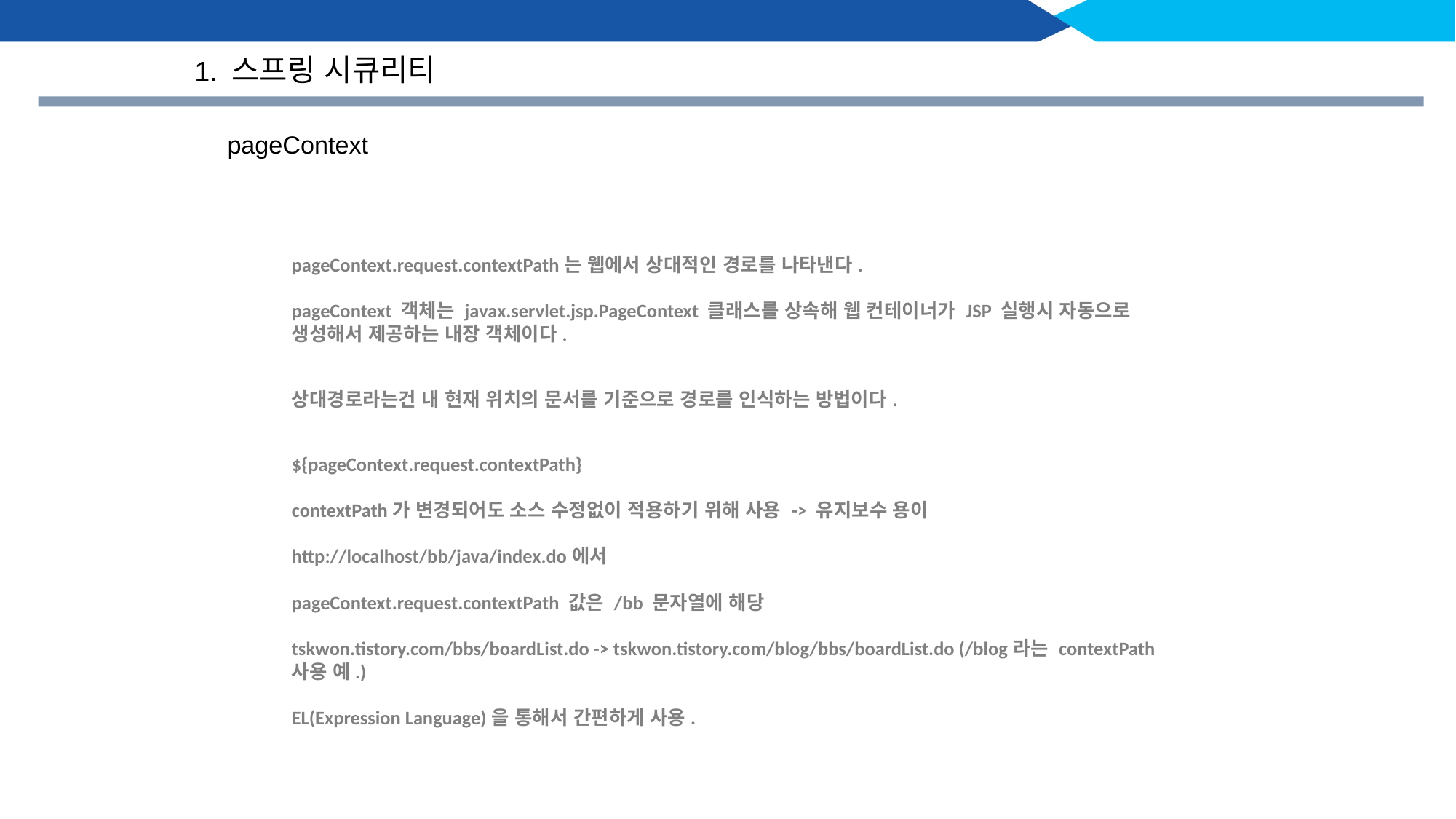

1. 스프링 시큐리티
pageContext
pageContext.request.contextPath는 웹에서 상대적인 경로를 나타낸다.

pageContext 객체는 javax.servlet.jsp.PageContext 클래스를 상속해 웹 컨테이너가 JSP 실행시 자동으로 생성해서 제공하는 내장 객체이다.
상대경로라는건 내 현재 위치의 문서를 기준으로 경로를 인식하는 방법이다.
${pageContext.request.contextPath}

contextPath가 변경되어도 소스 수정없이 적용하기 위해 사용 -> 유지보수 용이

http://localhost/bb/java/index.do에서

pageContext.request.contextPath 값은 /bb 문자열에 해당

tskwon.tistory.com/bbs/boardList.do -> tskwon.tistory.com/blog/bbs/boardList.do (/blog라는 contextPath 사용 예.)

EL(Expression Language)을 통해서 간편하게 사용.